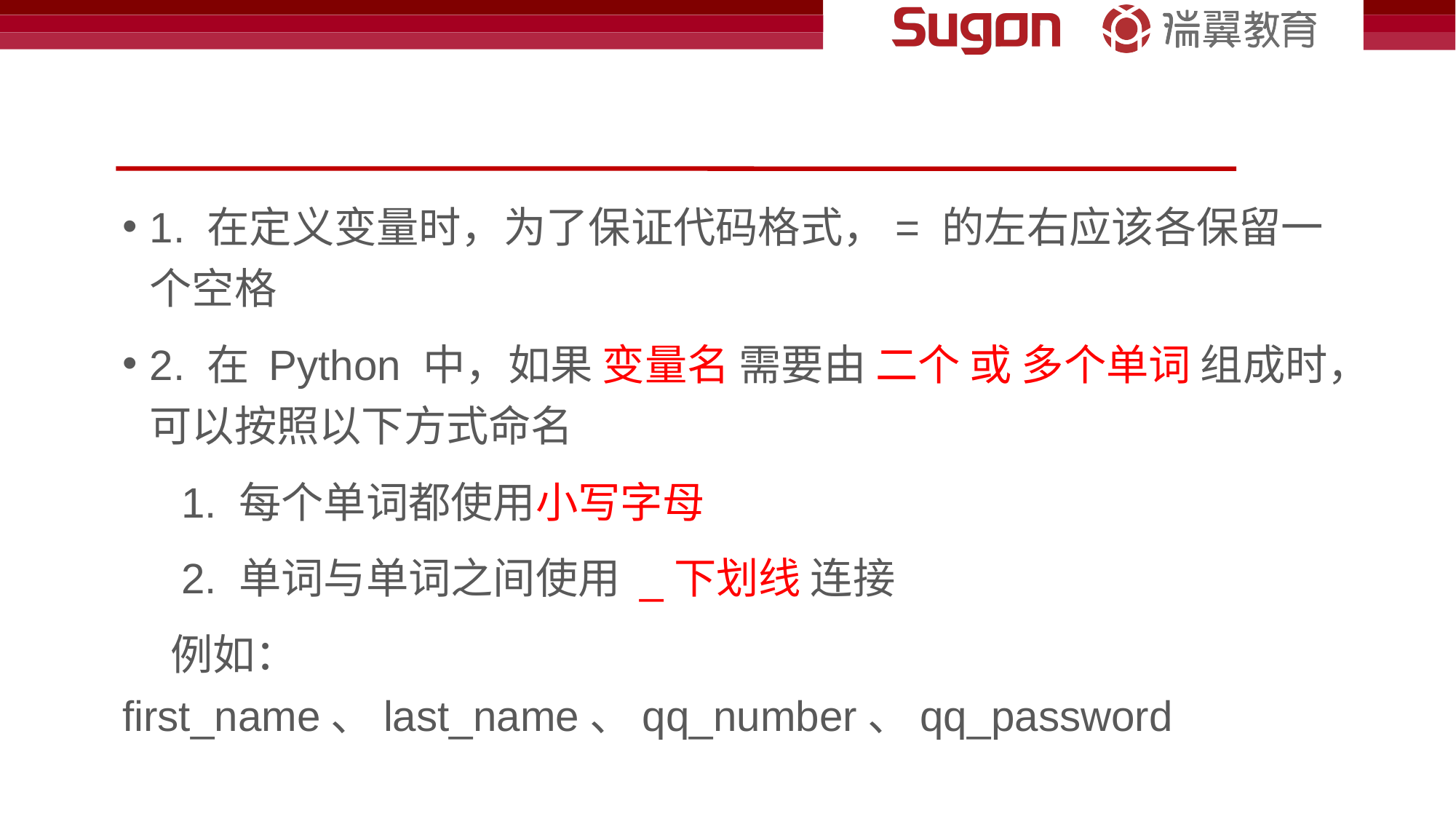

#
1. 在定义变量时，为了保证代码格式，= 的左右应该各保留一个空格
2. 在 Python 中，如果 变量名 需要由 二个 或 多个单词 组成时，可以按照以下方式命名
     1. 每个单词都使用小写字母
     2. 单词与单词之间使用 _下划线 连接
    例如：first_name、last_name、qq_number、qq_password